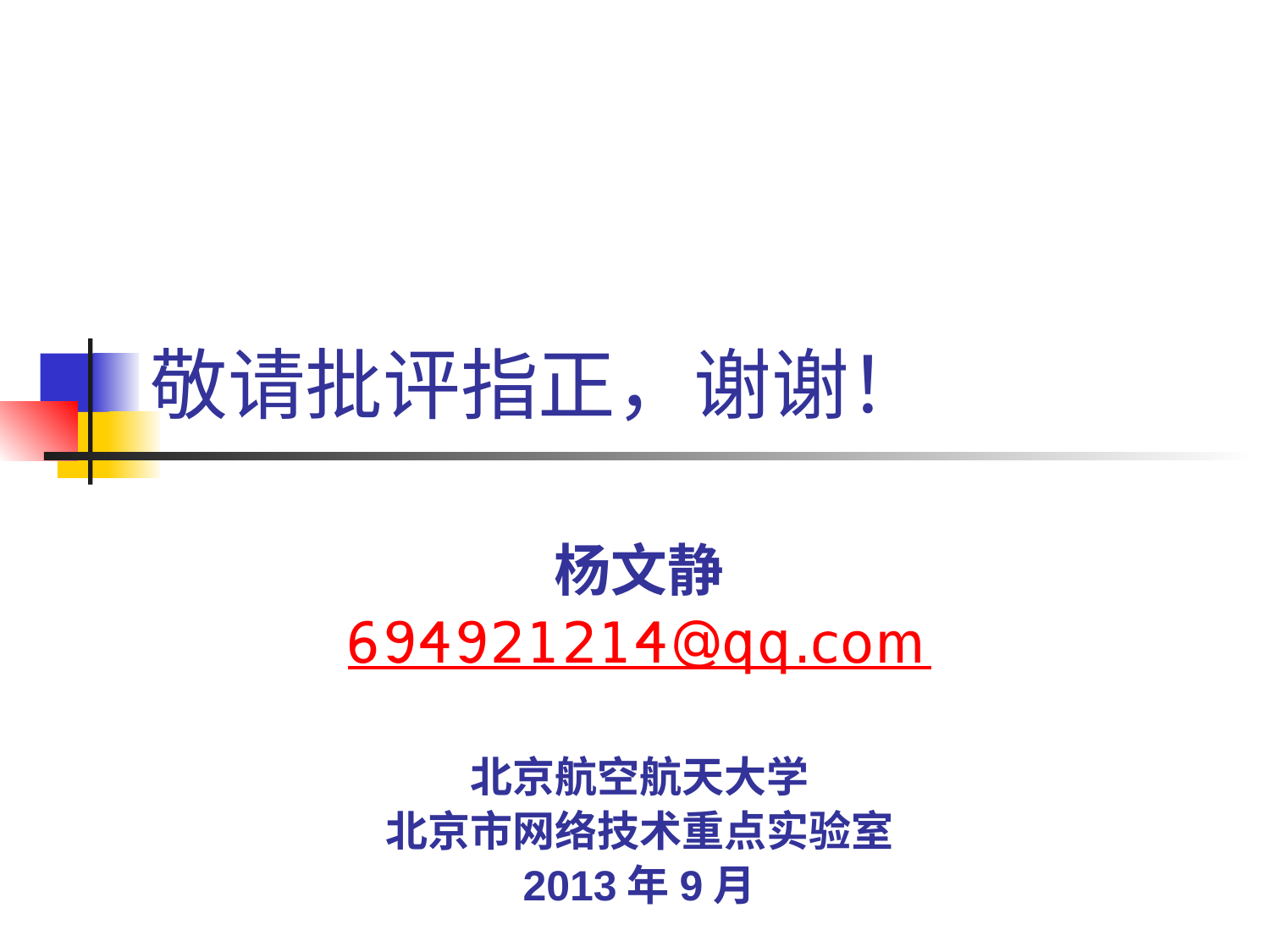

# 敬请批评指正，谢谢！
杨文静
694921214@qq.com

北京航空航天大学
北京市网络技术重点实验室
2013年9月